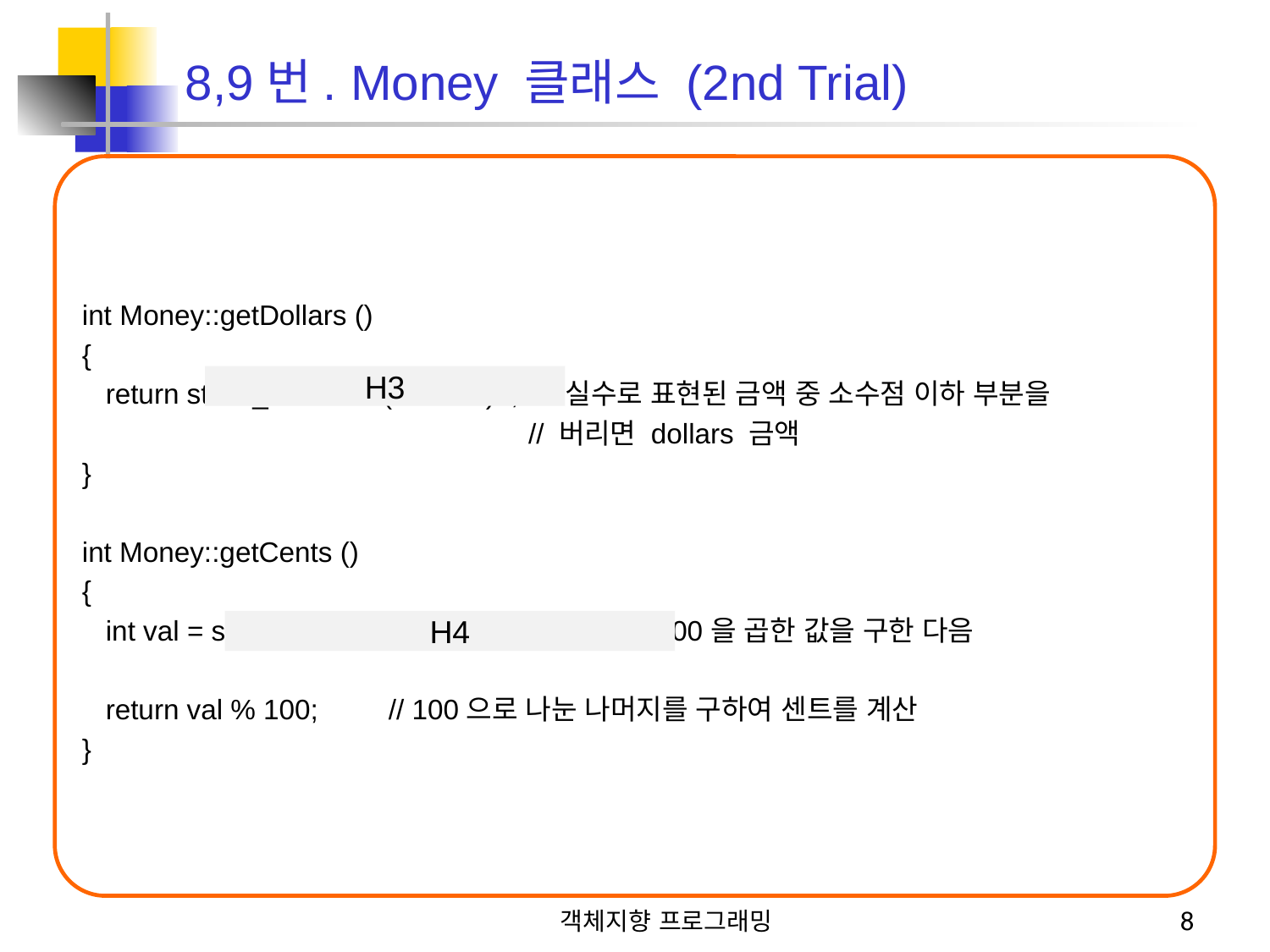

8,9번. Money 클래스 (2nd Trial)
int Money::getDollars ()
{
   return static_cast<int>(amount)  ;  // 실수로 표현된 금액 중 소수점 이하 부분을
                                                         // 버리면 dollars 금액
}

int Money::getCents ()
{
   int val = static_cast<int> (amount * 100)  ; // 100을 곱한 값을 구한 다음

   return val % 100;         // 100으로 나눈 나머지를 구하여 센트를 계산
}
H3
H4
객체지향 프로그래밍
8